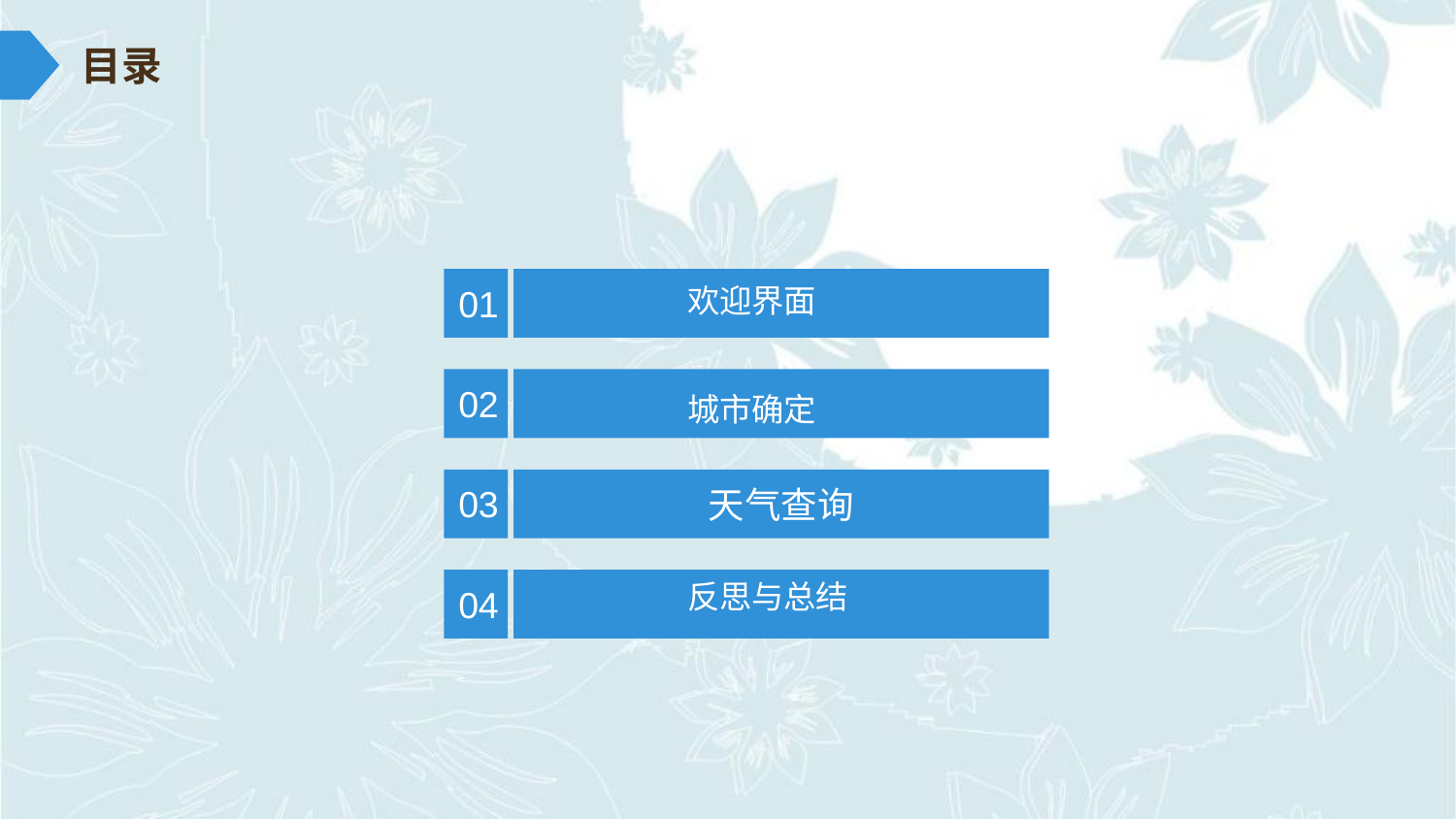

目录

欢迎界面
01

城市确定
02

天气查询

03

反思与总结
04